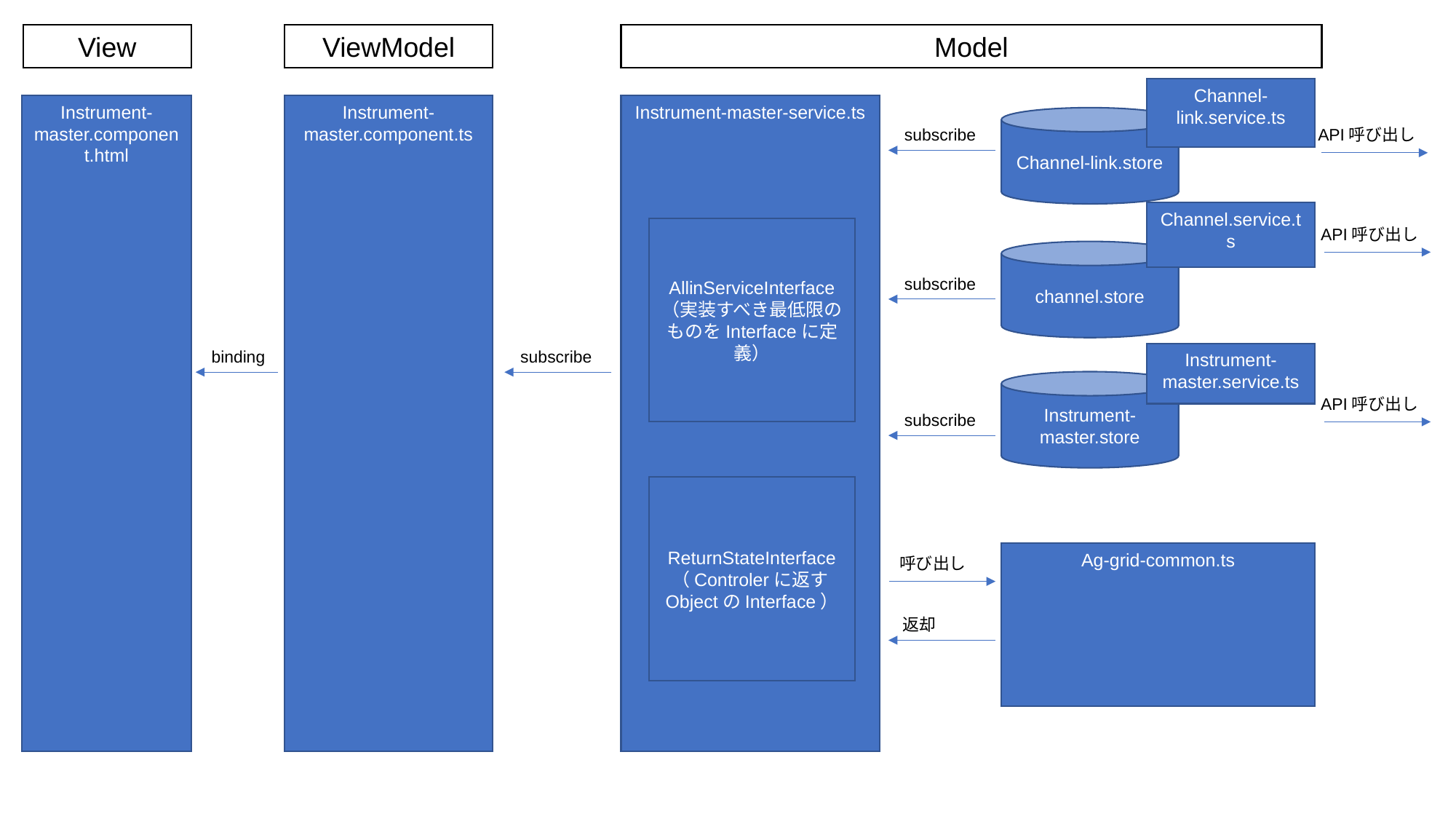

View
ViewModel
Model
Channel-link.service.ts
Instrument-master.component.html
Instrument-master.component.ts
Instrument-master-service.ts
Channel-link.store
subscribe
API呼び出し
Channel.service.ts
AllinServiceInterface
（実装すべき最低限のものをInterfaceに定義）
API呼び出し
channel.store
subscribe
binding
subscribe
Instrument-master.service.ts
Instrument-master.store
API呼び出し
subscribe
ReturnStateInterface
（Controlerに返すObjectのInterface）
Ag-grid-common.ts
呼び出し
返却